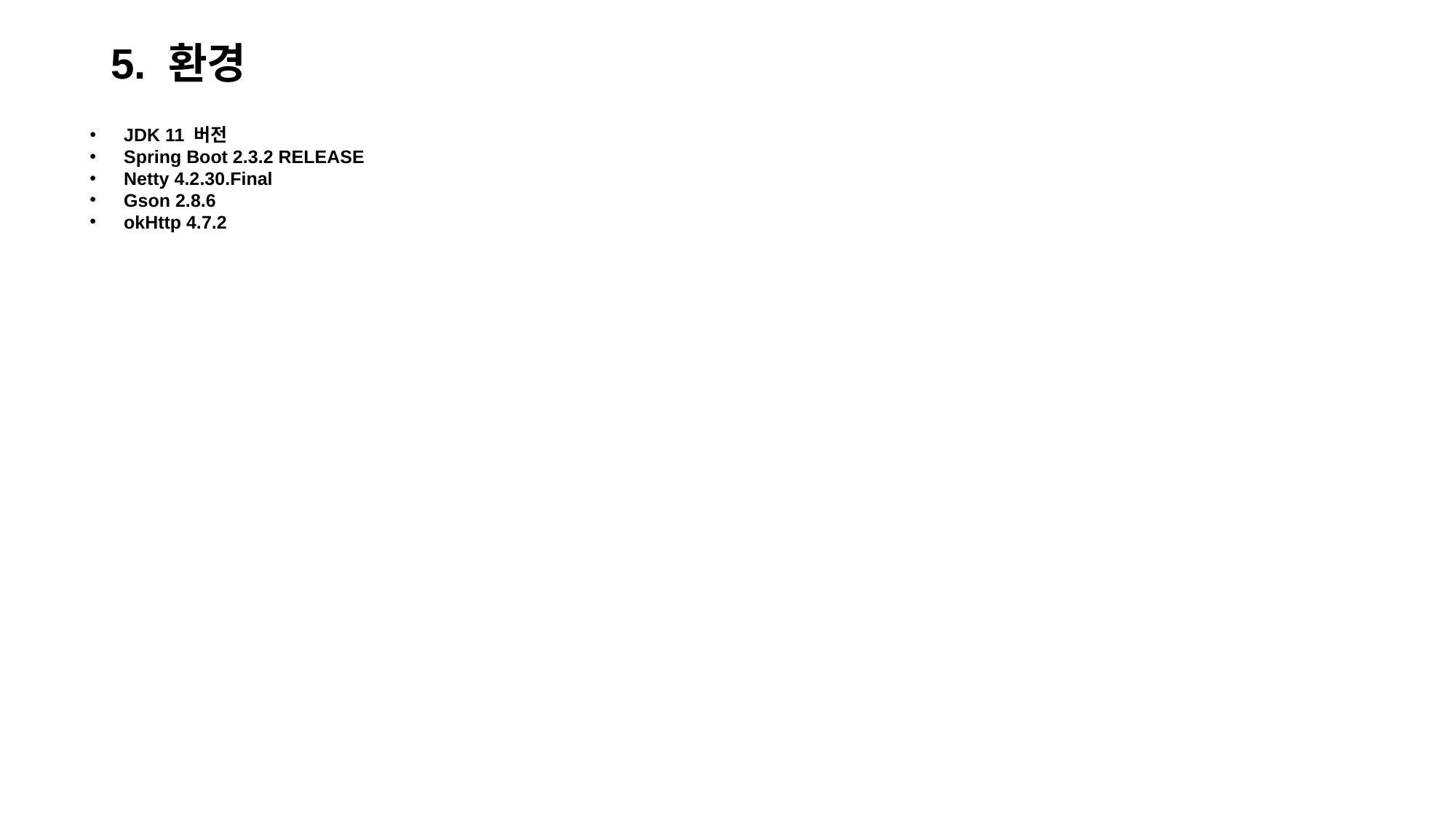

# 5. 환경
JDK 11 버전
Spring Boot 2.3.2 RELEASE
Netty 4.2.30.Final
Gson 2.8.6
okHttp 4.7.2